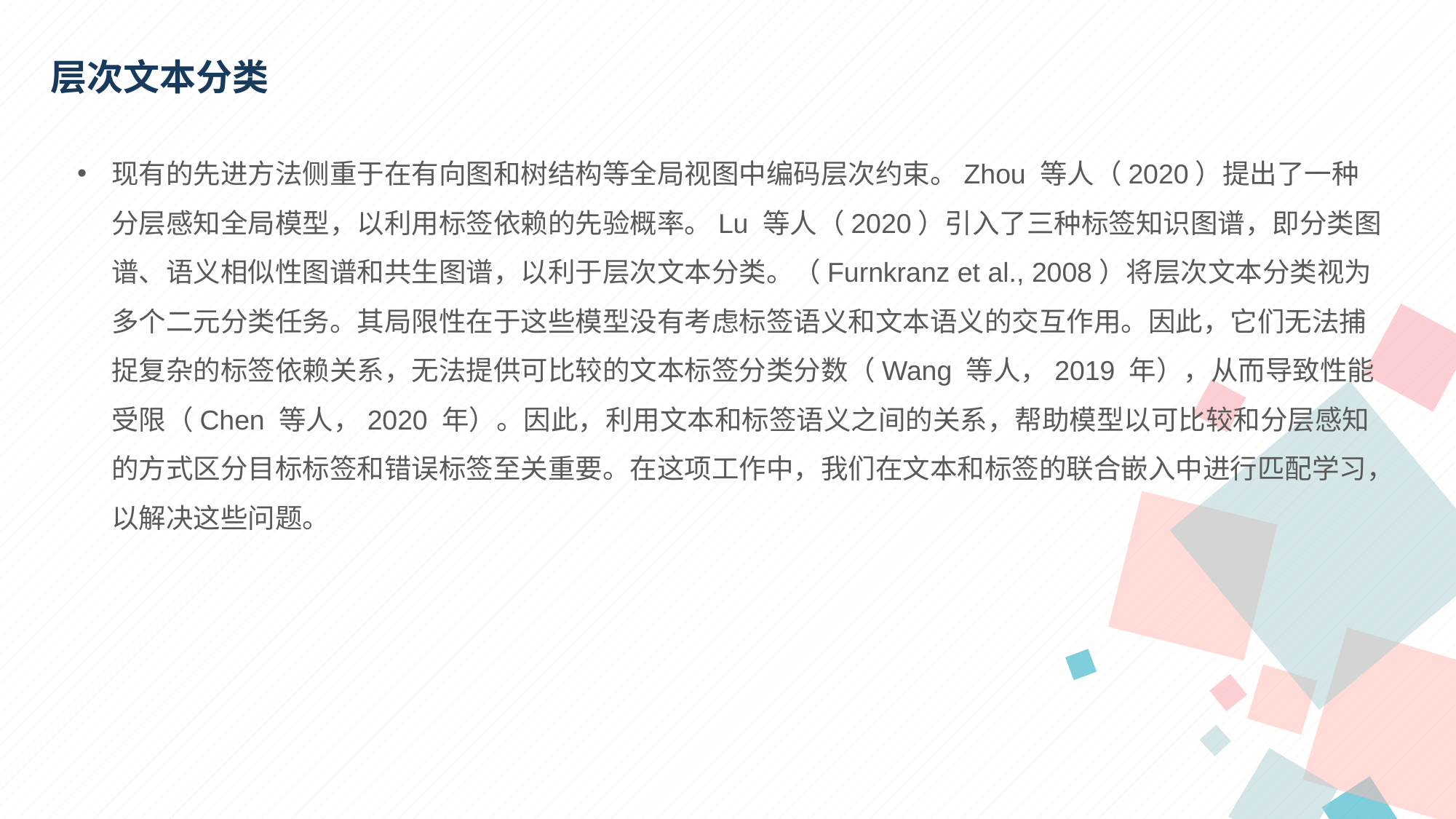

层次文本分类
现有的先进方法侧重于在有向图和树结构等全局视图中编码层次约束。Zhou 等人（2020）提出了一种分层感知全局模型，以利用标签依赖的先验概率。Lu 等人（2020）引入了三种标签知识图谱，即分类图谱、语义相似性图谱和共生图谱，以利于层次文本分类。（Furnkranz et al., 2008）将层次文本分类视为多个二元分类任务。其局限性在于这些模型没有考虑标签语义和文本语义的交互作用。因此，它们无法捕捉复杂的标签依赖关系，无法提供可比较的文本标签分类分数（Wang 等人，2019 年），从而导致性能受限（Chen 等人，2020 年）。因此，利用文本和标签语义之间的关系，帮助模型以可比较和分层感知的方式区分目标标签和错误标签至关重要。在这项工作中，我们在文本和标签的联合嵌入中进行匹配学习，以解决这些问题。